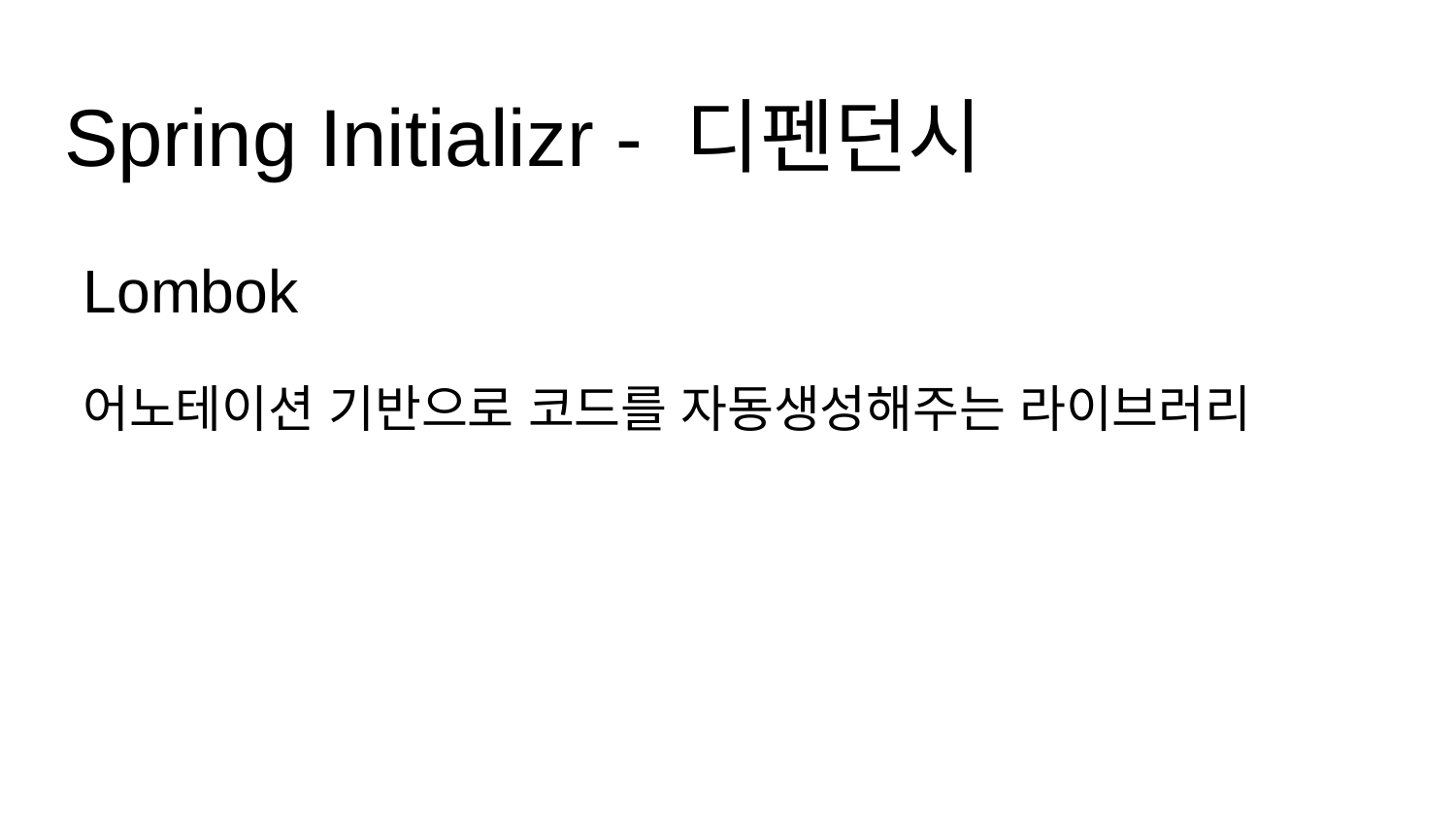

# Spring Initializr - 디펜던시
Lombok
어노테이션 기반으로 코드를 자동생성해주는 라이브러리